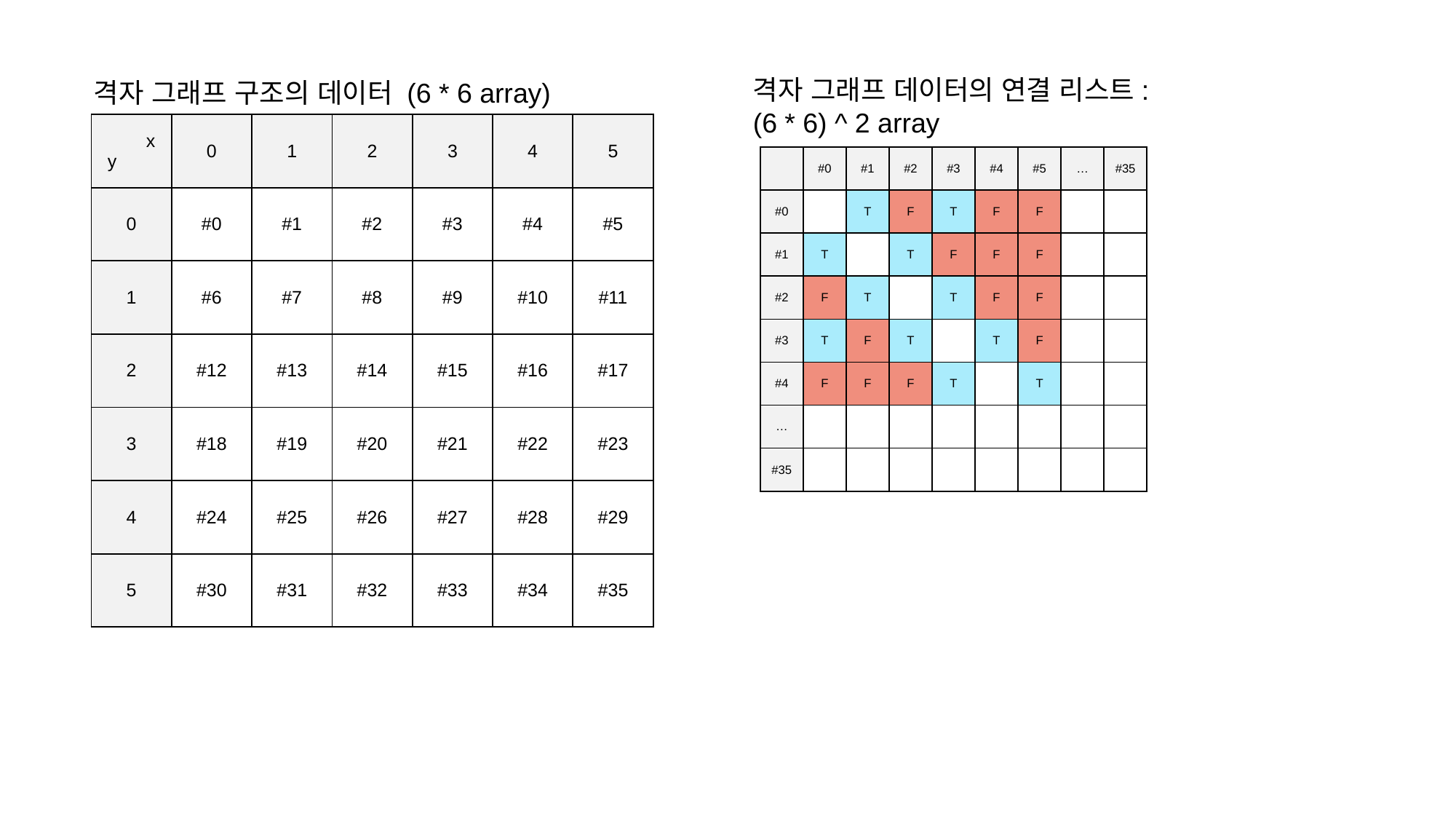

격자 그래프 데이터의 연결 리스트:
(6 * 6) ^ 2 array
격자 그래프 구조의 데이터 (6 * 6 array)
| x y | 0 | 1 | 2 | 3 | 4 | 5 |
| --- | --- | --- | --- | --- | --- | --- |
| 0 | #0 | #1 | #2 | #3 | #4 | #5 |
| 1 | #6 | #7 | #8 | #9 | #10 | #11 |
| 2 | #12 | #13 | #14 | #15 | #16 | #17 |
| 3 | #18 | #19 | #20 | #21 | #22 | #23 |
| 4 | #24 | #25 | #26 | #27 | #28 | #29 |
| 5 | #30 | #31 | #32 | #33 | #34 | #35 |
|  | #0 | #1 | #2 | #3 | #4 | #5 | … | #35 |
| --- | --- | --- | --- | --- | --- | --- | --- | --- |
| #0 |  | T | F | T | F | F |  |  |
| #1 | T |  | T | F | F | F |  |  |
| #2 | F | T |  | T | F | F |  |  |
| #3 | T | F | T |  | T | F |  |  |
| #4 | F | F | F | T |  | T |  |  |
| … |  |  |  |  |  |  |  |  |
| #35 |  |  |  |  |  |  |  |  |